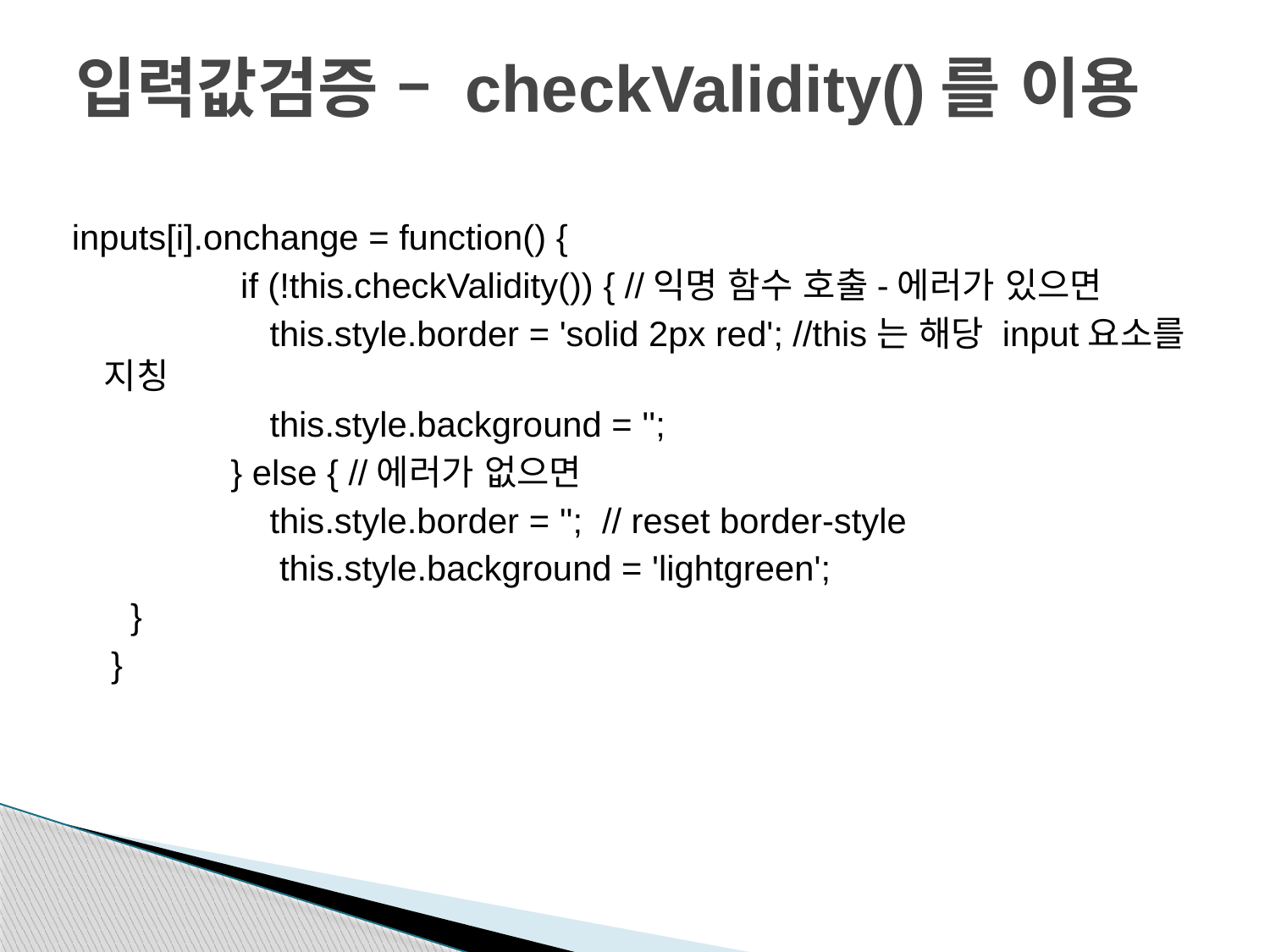

# 입력값검증 – checkValidity()를 이용
inputs[i].onchange = function() {
		 if (!this.checkValidity()) { //익명 함수 호출-에러가 있으면
		    this.style.border = 'solid 2px red'; //this는 해당 input요소를 지칭
		    this.style.background = '';
		} else { //에러가 없으면
		    this.style.border = '';  // reset border-style
		     this.style.background = 'lightgreen';
      }
    }